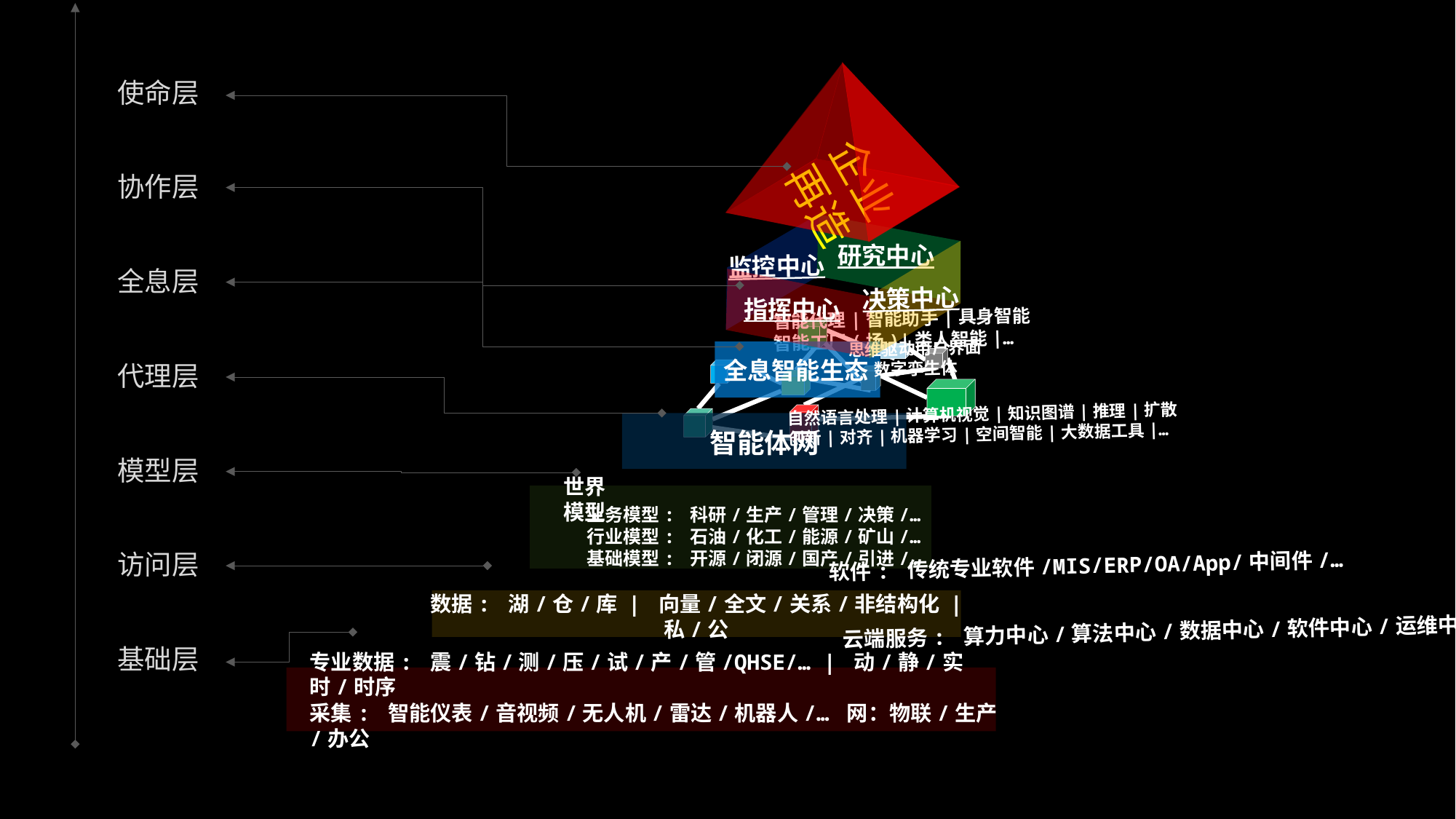

企业
再造
使命层
协作层

研究中心

监控中心
全息层

决策中心
指挥中心
智能代理|智能助手|具身智能
智能工厂(场)|类人智能|…

思维驱动用户界面
数字孪生体
全息智能生态

代理层
自然语言处理|计算机视觉|知识图谱|推理|扩散
创新|对齐|机器学习|空间智能|大数据工具|…
智能体网
模型层
世界
模型

业务模型: 科研/生产/管理/决策/…
行业模型: 石油/化工/能源/矿山/…
基础模型: 开源/闭源/国产/引进/…
软件: 传统专业软件/MIS/ERP/OA/App/中间件/…
访问层
数据: 湖/仓/库 | 向量/全文/关系/非结构化 | 私/公

云端服务: 算力中心/算法中心/数据中心/软件中心/运维中心
基础层

专业数据: 震/钻/测/压/试/产/管/QHSE/… | 动/静/实时/时序
采集: 智能仪表/音视频/无人机/雷达/机器人/… 网：物联/生产/办公